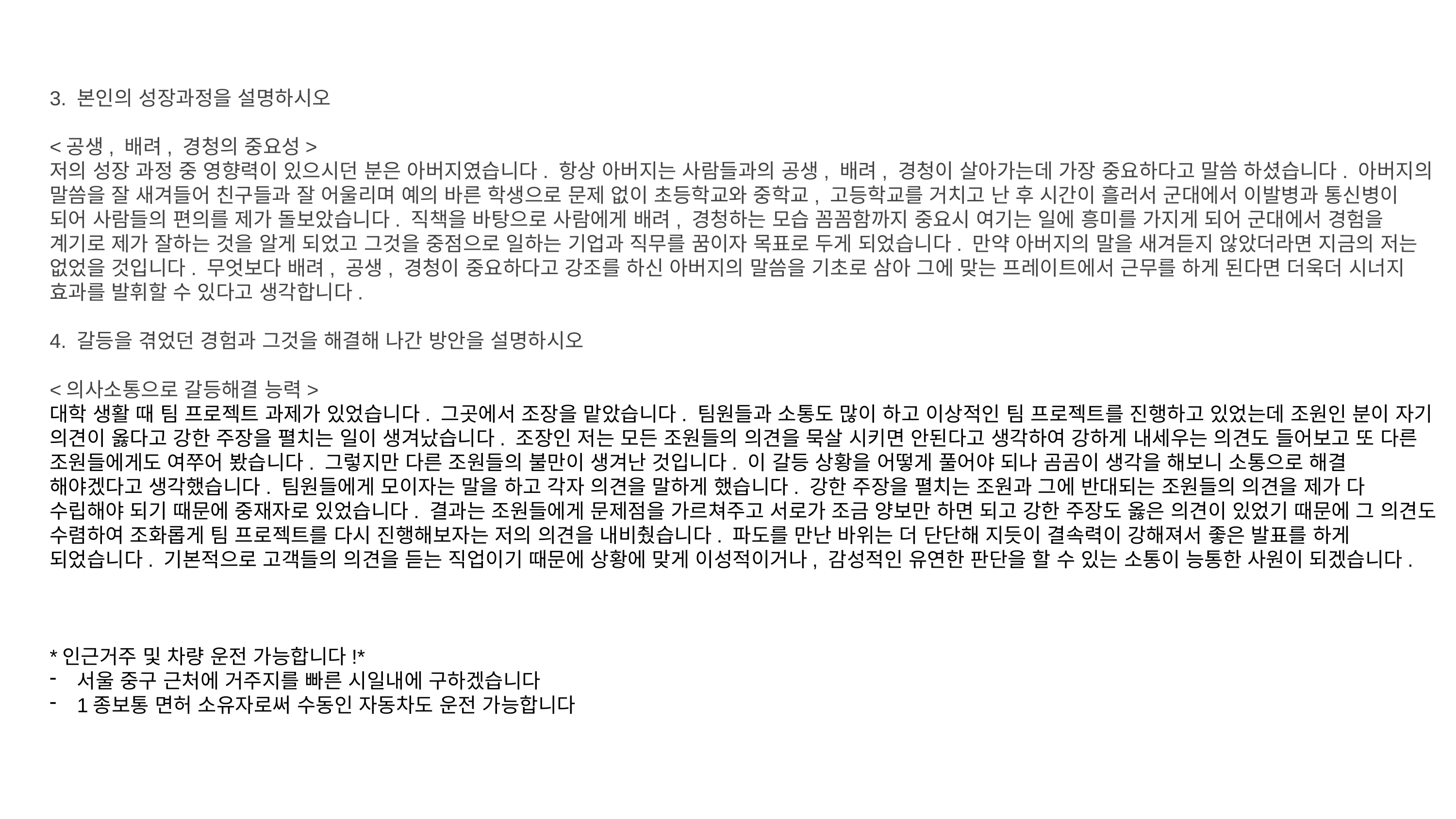

3. 본인의 성장과정을 설명하시오

<공생, 배려, 경청의 중요성>
저의 성장 과정 중 영향력이 있으시던 분은 아버지였습니다. 항상 아버지는 사람들과의 공생, 배려, 경청이 살아가는데 가장 중요하다고 말씀 하셨습니다. 아버지의 말씀을 잘 새겨들어 친구들과 잘 어울리며 예의 바른 학생으로 문제 없이 초등학교와 중학교, 고등학교를 거치고 난 후 시간이 흘러서 군대에서 이발병과 통신병이 되어 사람들의 편의를 제가 돌보았습니다. 직책을 바탕으로 사람에게 배려, 경청하는 모습 꼼꼼함까지 중요시 여기는 일에 흥미를 가지게 되어 군대에서 경험을 계기로 제가 잘하는 것을 알게 되었고 그것을 중점으로 일하는 기업과 직무를 꿈이자 목표로 두게 되었습니다. 만약 아버지의 말을 새겨듣지 않았더라면 지금의 저는 없었을 것입니다. 무엇보다 배려, 공생, 경청이 중요하다고 강조를 하신 아버지의 말씀을 기초로 삼아 그에 맞는 프레이트에서 근무를 하게 된다면 더욱더 시너지 효과를 발휘할 수 있다고 생각합니다.

4. 갈등을 겪었던 경험과 그것을 해결해 나간 방안을 설명하시오

<의사소통으로 갈등해결 능력>
대학 생활 때 팀 프로젝트 과제가 있었습니다. 그곳에서 조장을 맡았습니다. 팀원들과 소통도 많이 하고 이상적인 팀 프로젝트를 진행하고 있었는데 조원인 분이 자기 의견이 옳다고 강한 주장을 펼치는 일이 생겨났습니다. 조장인 저는 모든 조원들의 의견을 묵살 시키면 안된다고 생각하여 강하게 내세우는 의견도 들어보고 또 다른 조원들에게도 여쭈어 봤습니다. 그렇지만 다른 조원들의 불만이 생겨난 것입니다. 이 갈등 상황을 어떻게 풀어야 되나 곰곰이 생각을 해보니 소통으로 해결 해야겠다고 생각했습니다. 팀원들에게 모이자는 말을 하고 각자 의견을 말하게 했습니다. 강한 주장을 펼치는 조원과 그에 반대되는 조원들의 의견을 제가 다 수립해야 되기 때문에 중재자로 있었습니다. 결과는 조원들에게 문제점을 가르쳐주고 서로가 조금 양보만 하면 되고 강한 주장도 옳은 의견이 있었기 때문에 그 의견도 수렴하여 조화롭게 팀 프로젝트를 다시 진행해보자는 저의 의견을 내비췄습니다. 파도를 만난 바위는 더 단단해 지듯이 결속력이 강해져서 좋은 발표를 하게 되었습니다. 기본적으로 고객들의 의견을 듣는 직업이기 때문에 상황에 맞게 이성적이거나, 감성적인 유연한 판단을 할 수 있는 소통이 능통한 사원이 되겠습니다.

*인근거주 및 차량 운전 가능합니다!*
서울 중구 근처에 거주지를 빠른 시일내에 구하겠습니다
1종보통 면허 소유자로써 수동인 자동차도 운전 가능합니다